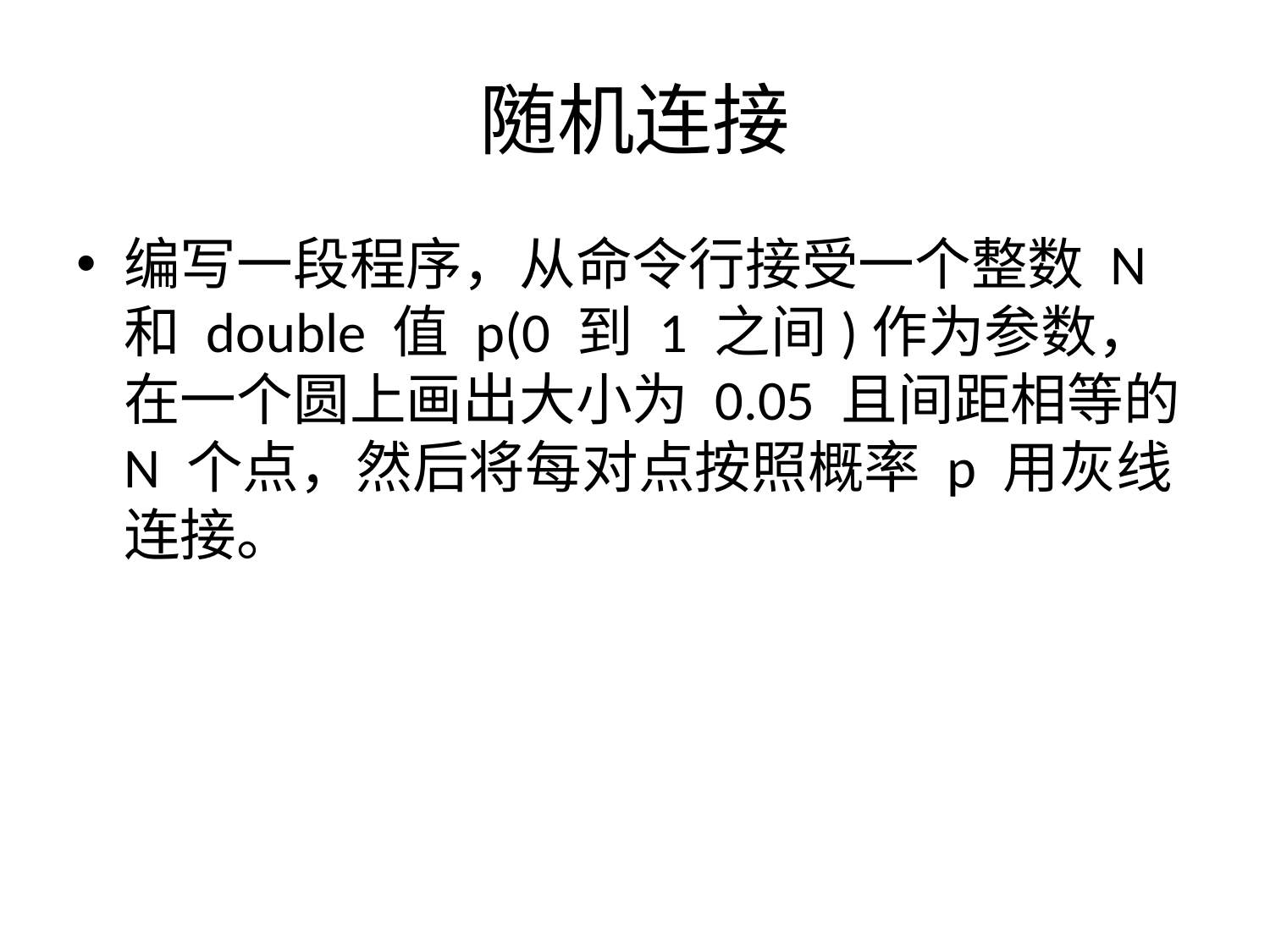

# 随机连接
编写一段程序，从命令行接受一个整数 N 和 double 值 p(0 到 1 之间)作为参数， 在一个圆上画出大小为 0.05 且间距相等的 N 个点，然后将每对点按照概率 p 用灰线连接。